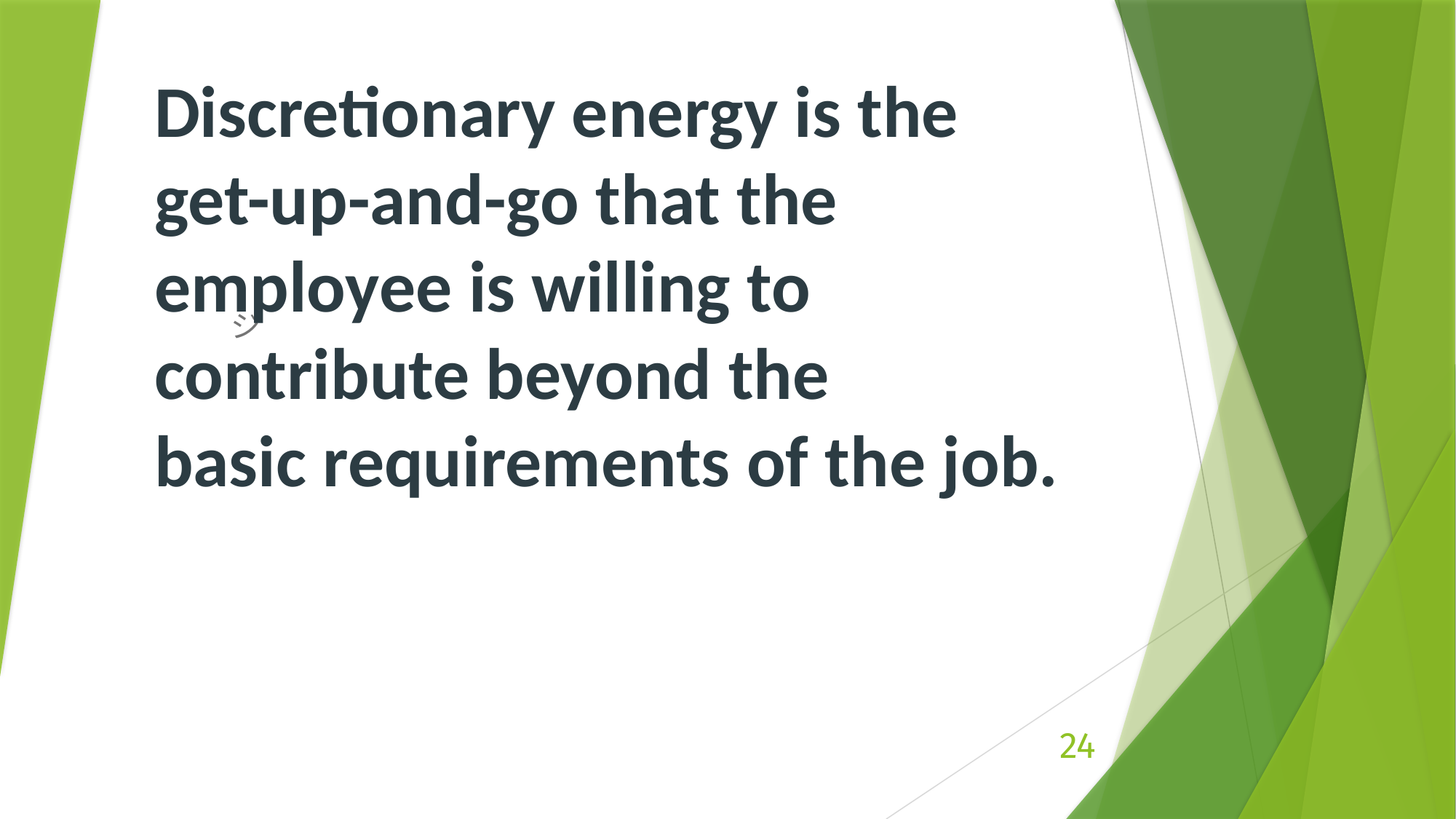

Discretionary energy is the
get-up-and-go that the
employee is willing to
contribute beyond the
basic requirements of the job.

ジ
24